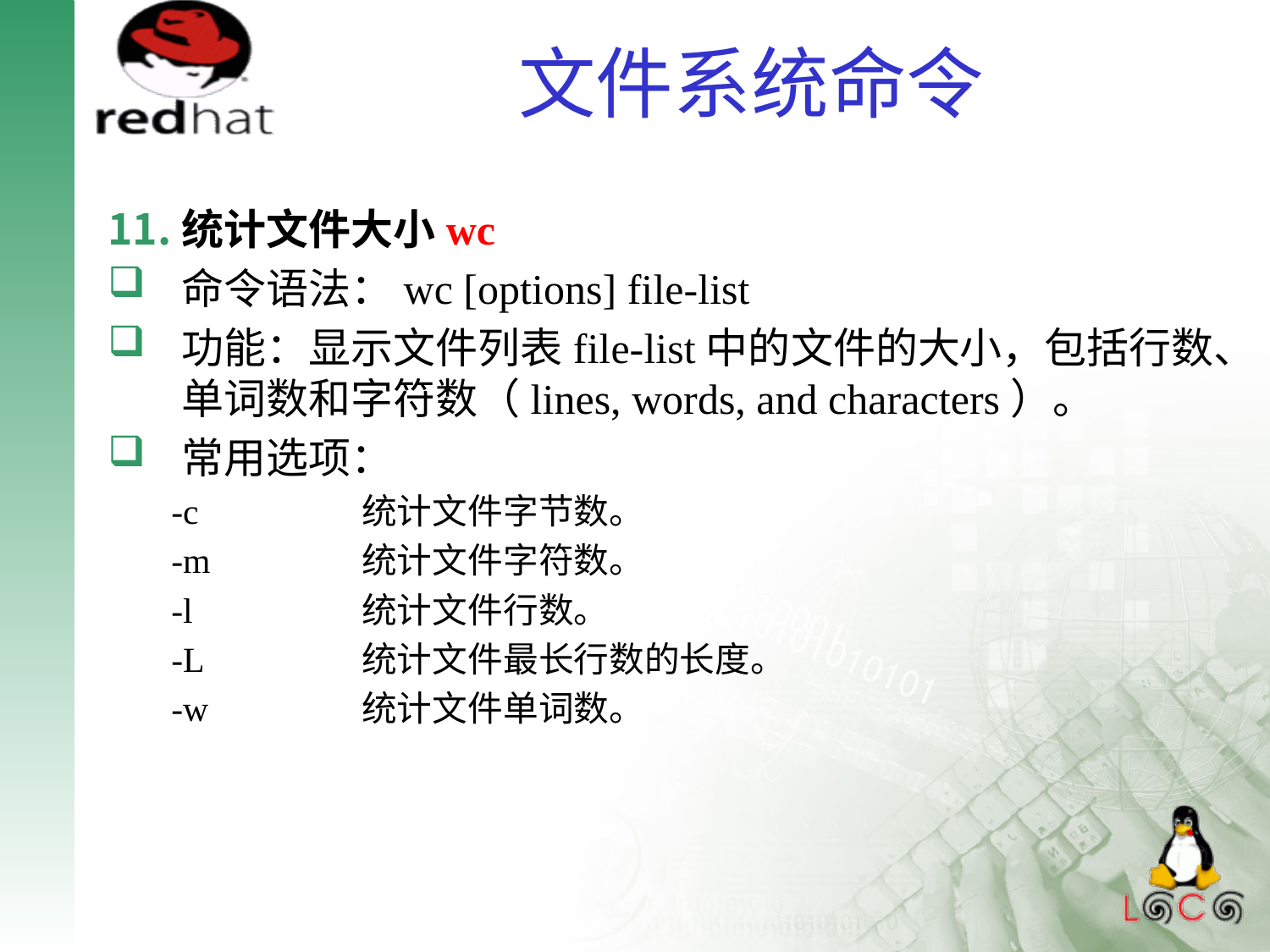

# 文件系统命令
统计文件大小wc
命令语法：wc [options] file-list
功能：显示文件列表file-list中的文件的大小，包括行数、单词数和字符数（lines, words, and characters）。
常用选项：
-c		统计文件字节数。
-m 		统计文件字符数。
-l		统计文件行数。
-L		统计文件最长行数的长度。
-w		统计文件单词数。